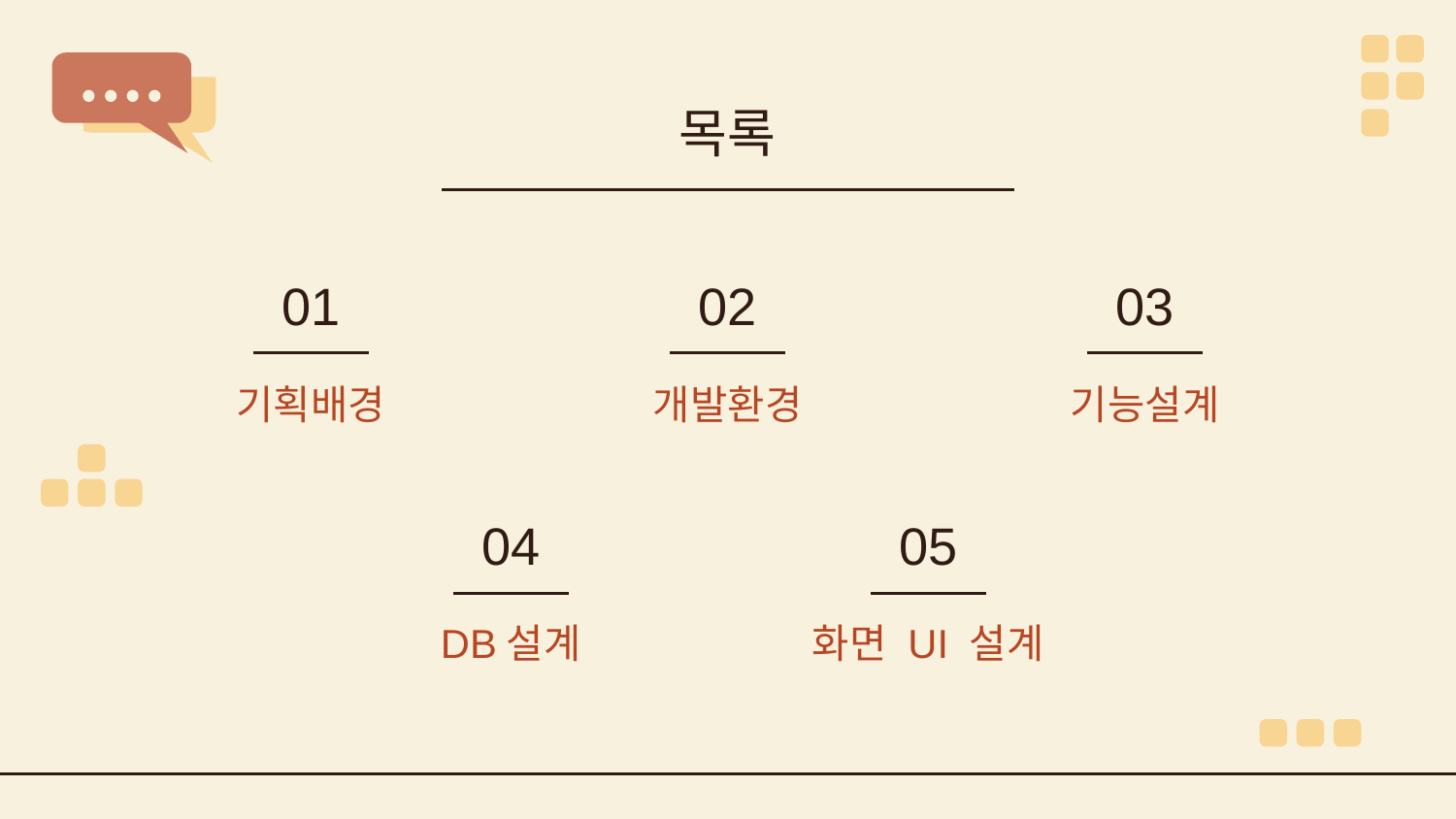

# 목록
01
02
03
기획배경
개발환경
기능설계
04
05
DB설계
화면 UI 설계